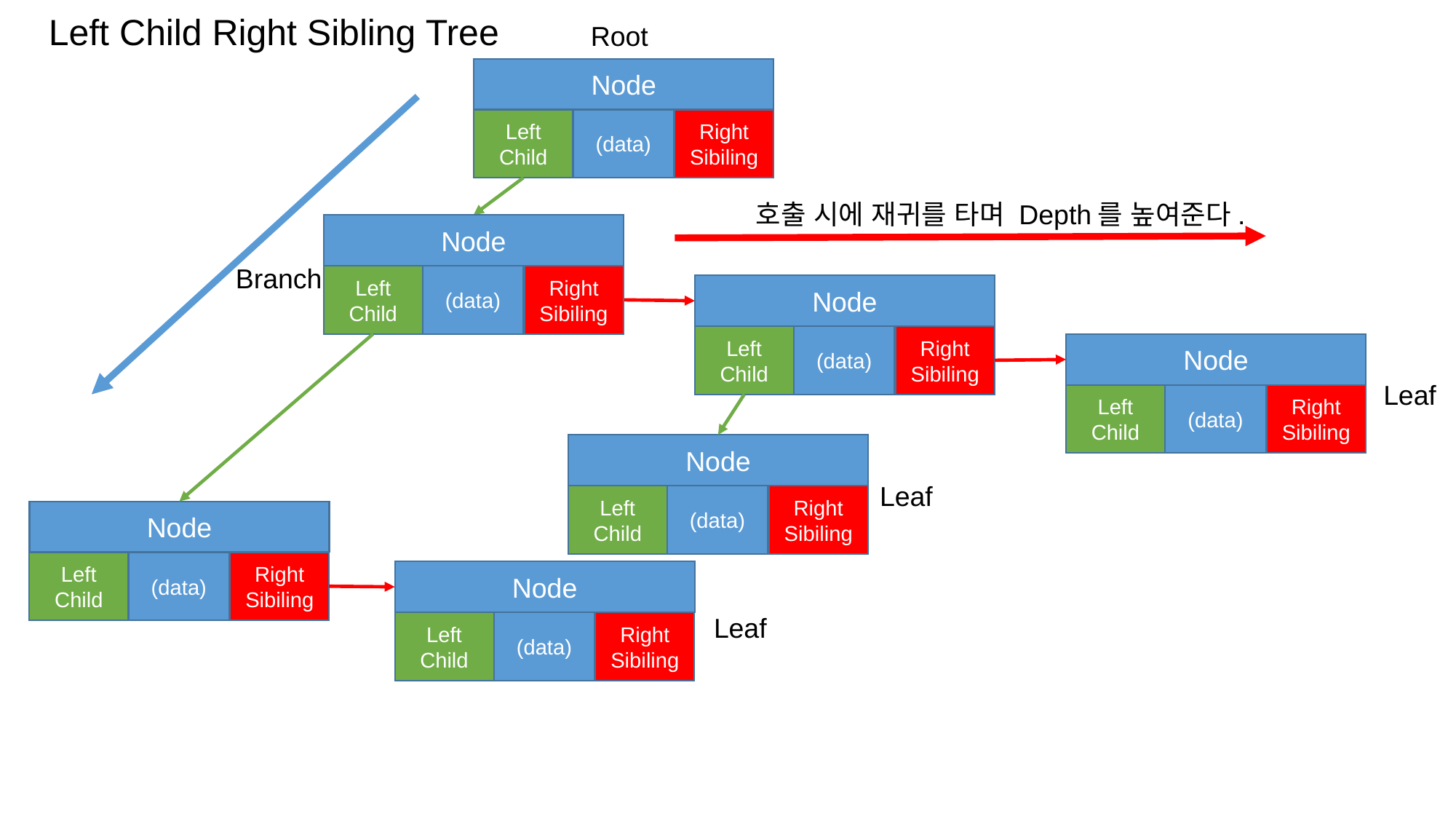

Left Child Right Sibling Tree
Root
Node
Left
Child
(data)
Right
Sibiling
호출 시에 재귀를 타며 Depth를 높여준다.
Node
Left
Child
(data)
Right
Sibiling
Branch
Node
Left
Child
(data)
Right
Sibiling
Node
Left
Child
(data)
Right
Sibiling
Leaf
Node
Left
Child
(data)
Right
Sibiling
Leaf
Node
Left
Child
(data)
Right
Sibiling
Node
Left
Child
(data)
Right
Sibiling
Leaf